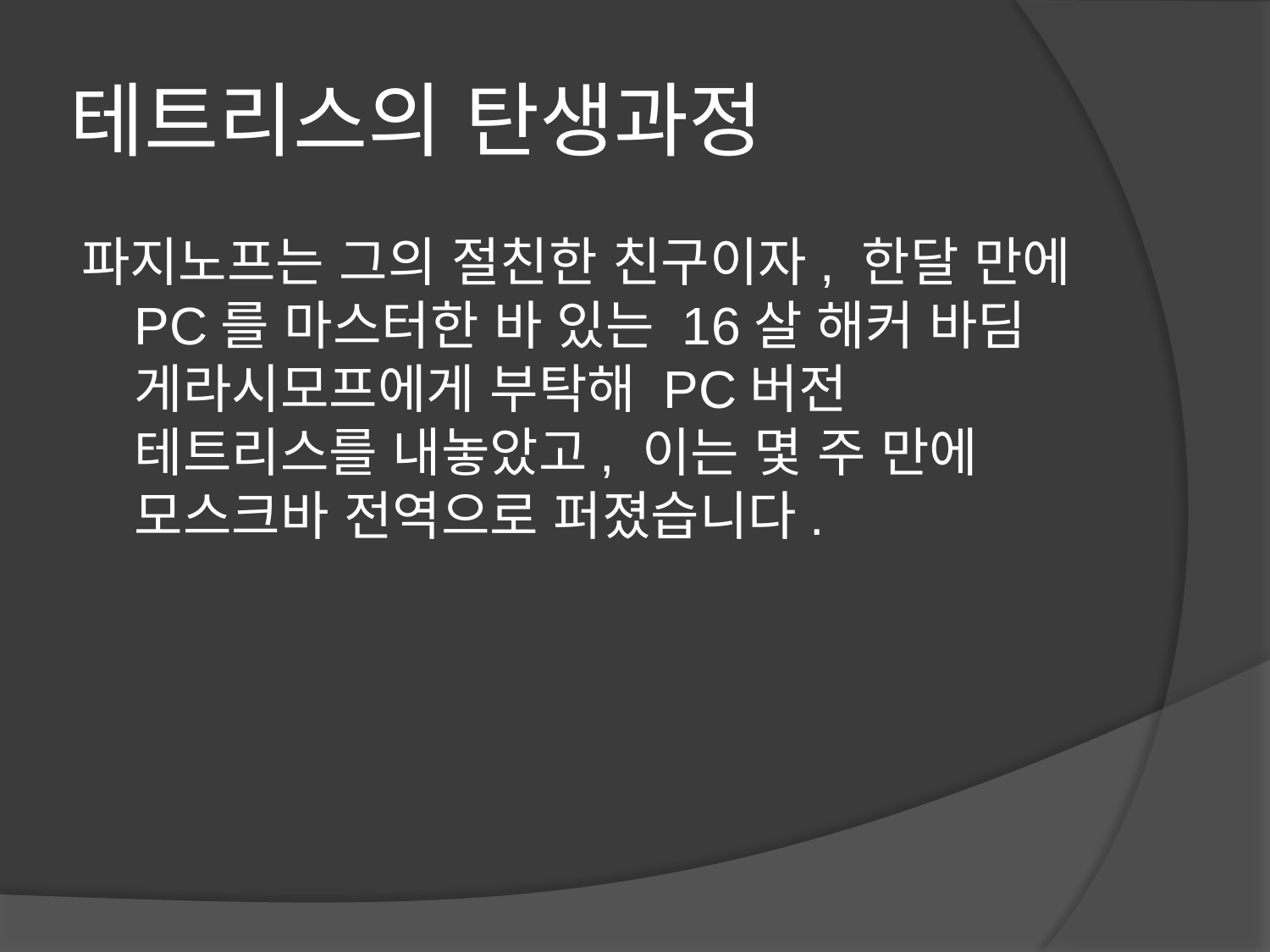

# 테트리스의 탄생과정
파지노프는 그의 절친한 친구이자, 한달 만에 PC를 마스터한 바 있는 16살 해커 바딤 게라시모프에게 부탁해 PC버전 테트리스를 내놓았고, 이는 몇 주 만에 모스크바 전역으로 퍼졌습니다.